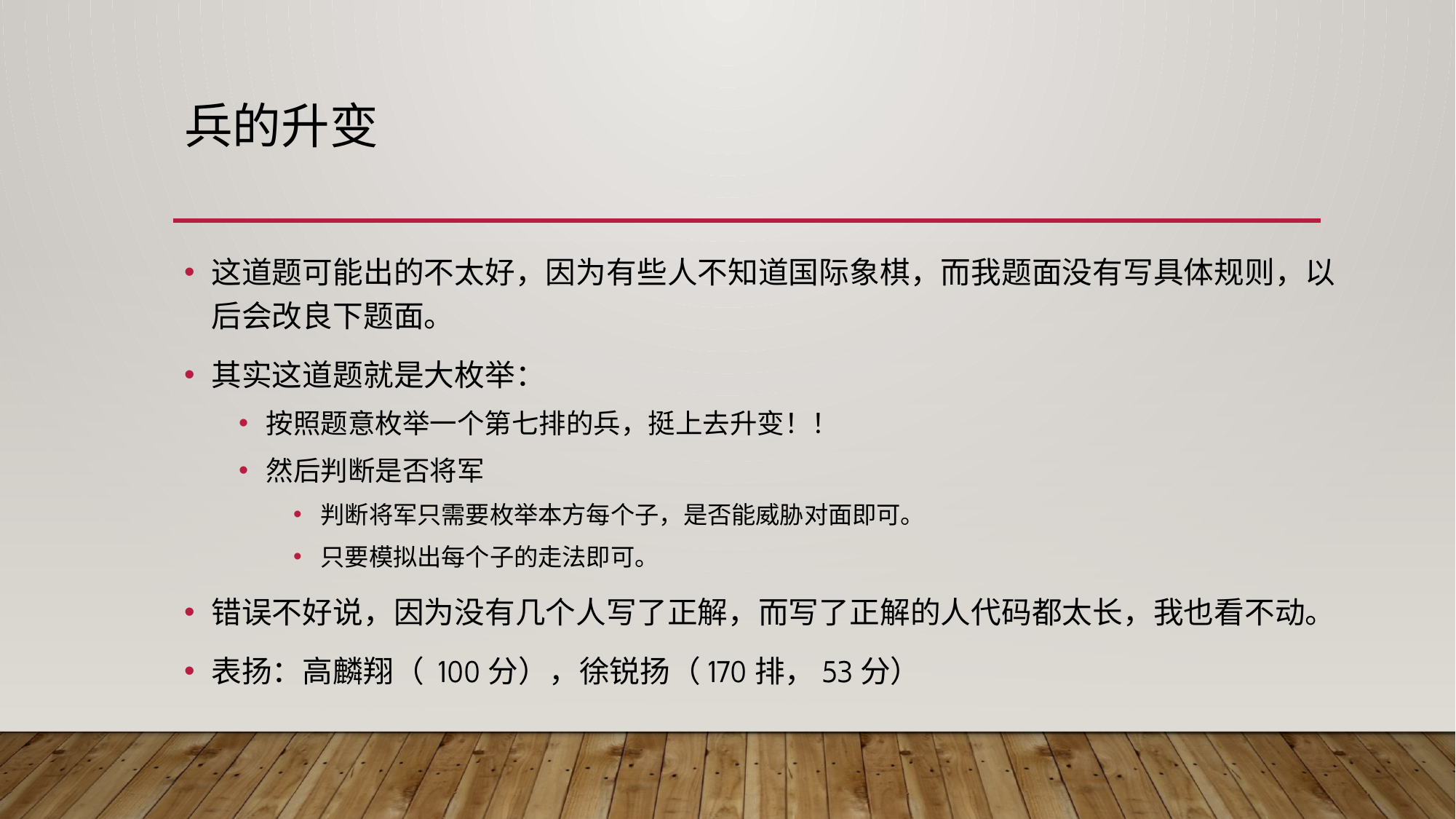

# 兵的升变
这道题可能出的不太好，因为有些人不知道国际象棋，而我题面没有写具体规则，以后会改良下题面。
其实这道题就是大枚举：
按照题意枚举一个第七排的兵，挺上去升变！！
然后判断是否将军
判断将军只需要枚举本方每个子，是否能威胁对面即可。
只要模拟出每个子的走法即可。
错误不好说，因为没有几个人写了正解，而写了正解的人代码都太长，我也看不动。
表扬：高麟翔（ 100分），徐锐扬（170排，53分）